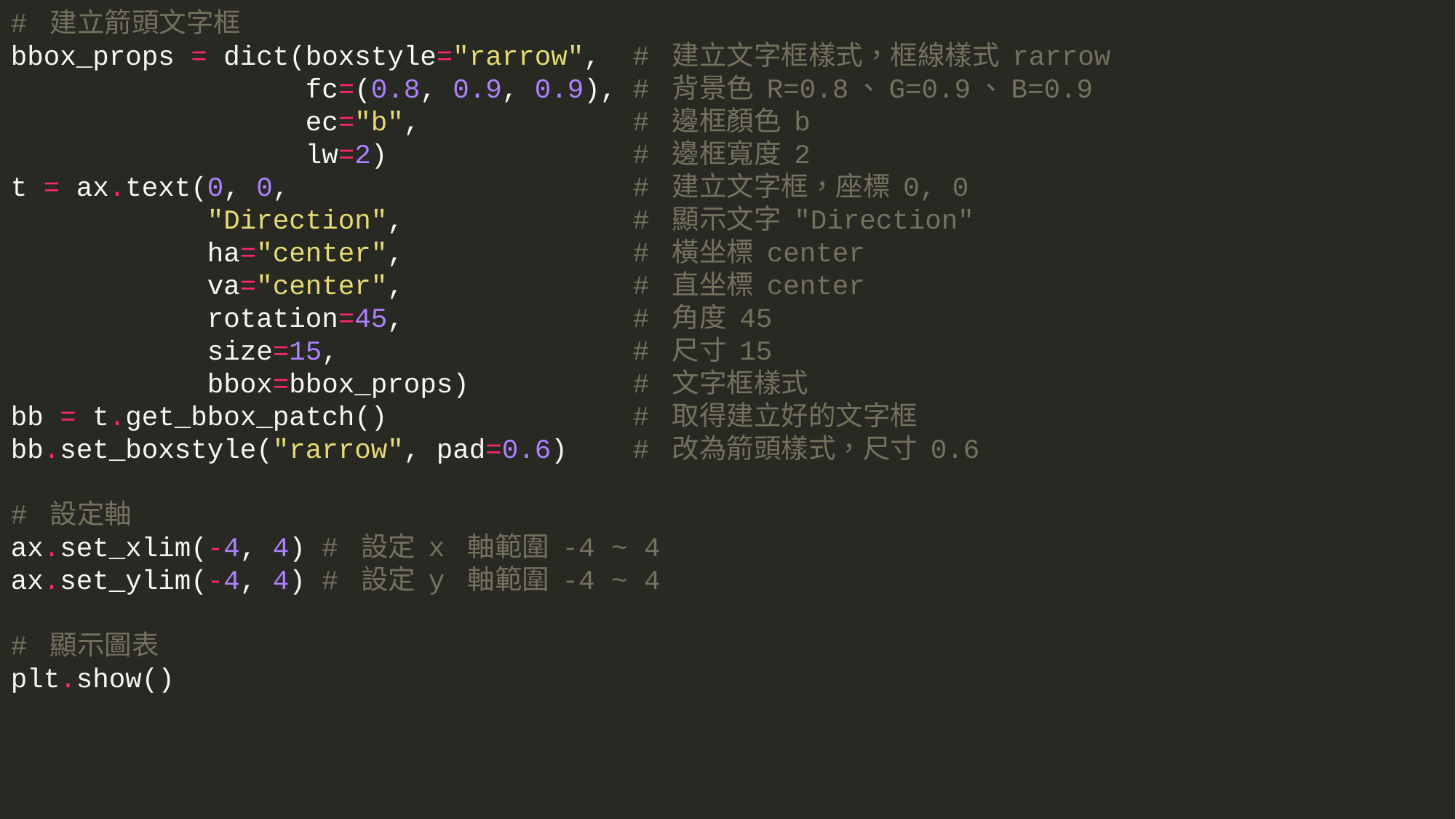

# 建立箭頭文字框
bbox_props = dict(boxstyle="rarrow",  # 建立文字框樣式，框線樣式 rarrow
                  fc=(0.8, 0.9, 0.9), # 背景色 R=0.8、G=0.9、B=0.9
                  ec="b",             # 邊框顏色 b
                  lw=2)               # 邊框寬度 2
t = ax.text(0, 0,                     # 建立文字框，座標 0, 0
            "Direction",              # 顯示文字 "Direction"
            ha="center",              # 橫坐標 center
            va="center",              # 直坐標 center
            rotation=45,              # 角度 45
            size=15,                  # 尺寸 15
            bbox=bbox_props)          # 文字框樣式
bb = t.get_bbox_patch()               # 取得建立好的文字框
bb.set_boxstyle("rarrow", pad=0.6)    # 改為箭頭樣式，尺寸 0.6

# 設定軸
ax.set_xlim(-4, 4) # 設定 x 軸範圍 -4 ~ 4
ax.set_ylim(-4, 4) # 設定 y 軸範圍 -4 ~ 4

# 顯示圖表
plt.show()